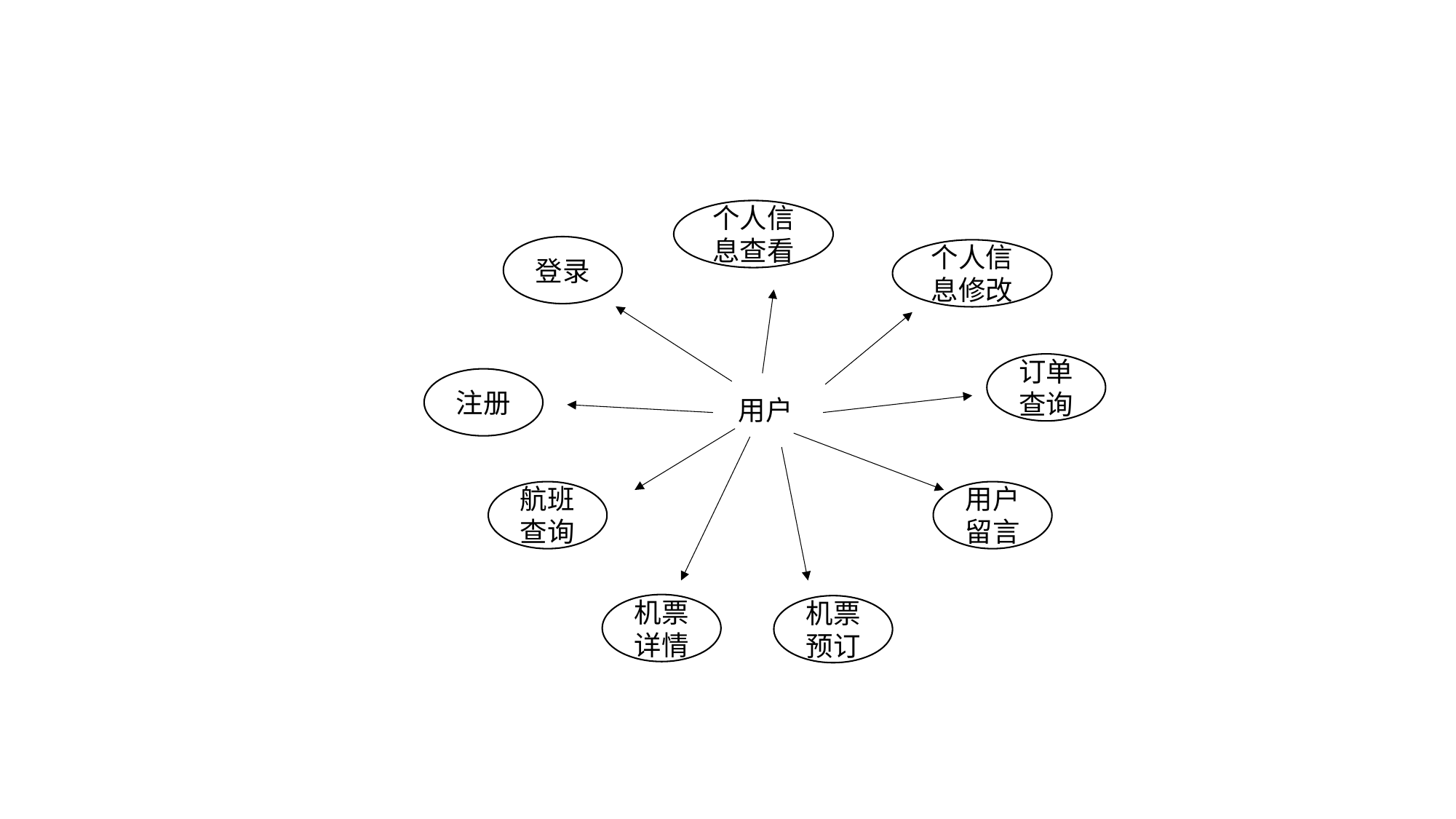

个人信息查看
登录
个人信息修改
订单查询
注册
用户
航班查询
用户留言
机票详情
机票预订